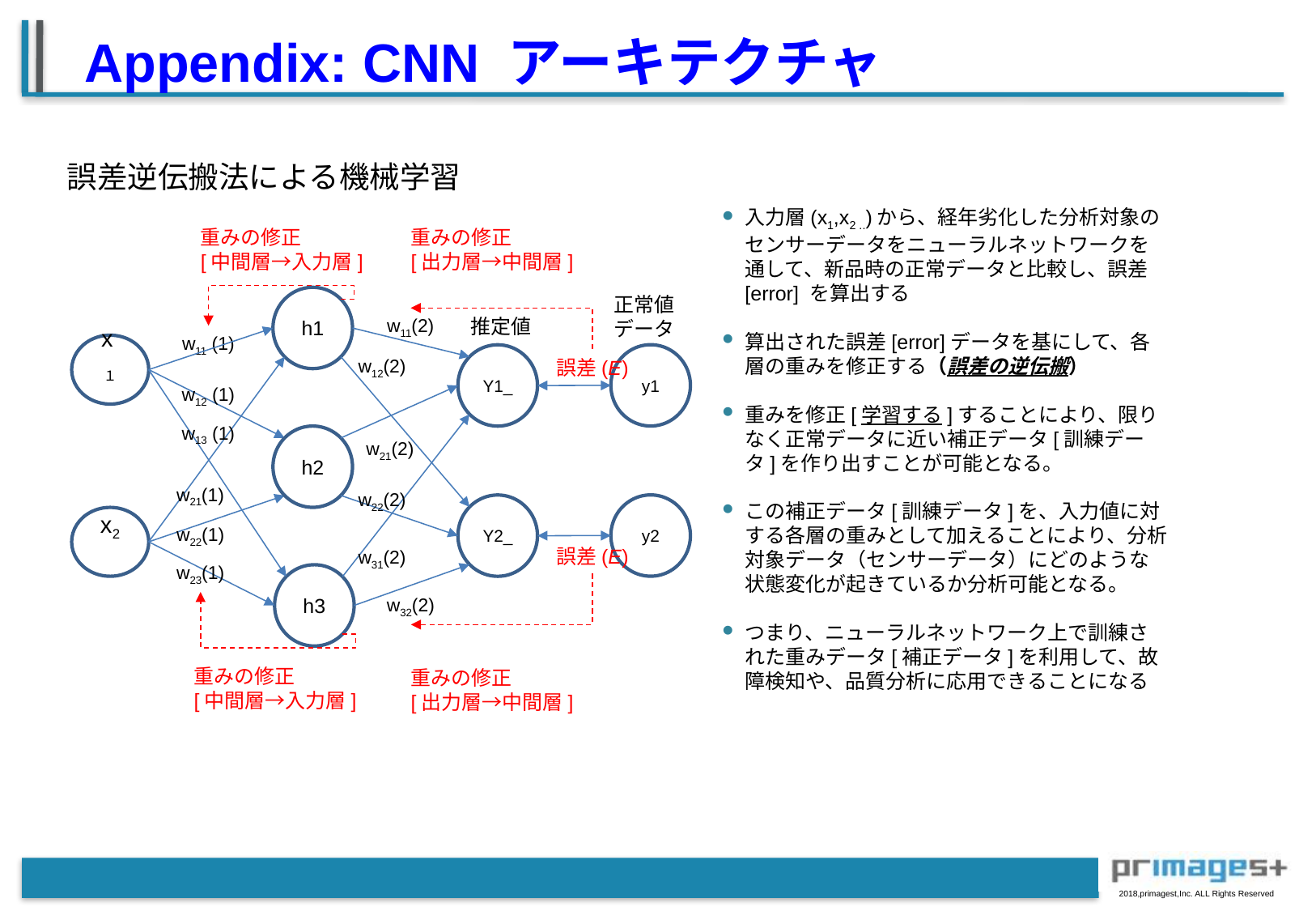

Appendix: CNN アーキテクチャ
誤差逆伝搬法による機械学習
入力層(x1,x2 ..)から、経年劣化した分析対象のセンサーデータをニューラルネットワークを通して、新品時の正常データと比較し、誤差[error] を算出する

算出された誤差[error]データを基にして、各層の重みを修正する（誤差の逆伝搬）

重みを修正[学習する]することにより、限りなく正常データに近い補正データ[訓練データ]を作り出すことが可能となる。

この補正データ[訓練データ]を、入力値に対する各層の重みとして加えることにより、分析対象データ（センサーデータ）にどのような状態変化が起きているか分析可能となる。

つまり、ニューラルネットワーク上で訓練された重みデータ[補正データ]を利用して、故障検知や、品質分析に応用できることになる
重みの修正
[中間層→入力層]
重みの修正
[出力層→中間層]
正常値
データ
h1
w11(2)
推定値
w11 (1)
x１

y1
Y1_
w12(2)
誤差(E)
w12 (1)
w13 (1)
h2
w21(2)
w21(1)
w22(2)
y2
Y2_
x2

w22(1)
誤差(E)
w31(2)
w23(1)
h3
w32(2)
重みの修正
[中間層→入力層]
重みの修正
[出力層→中間層]